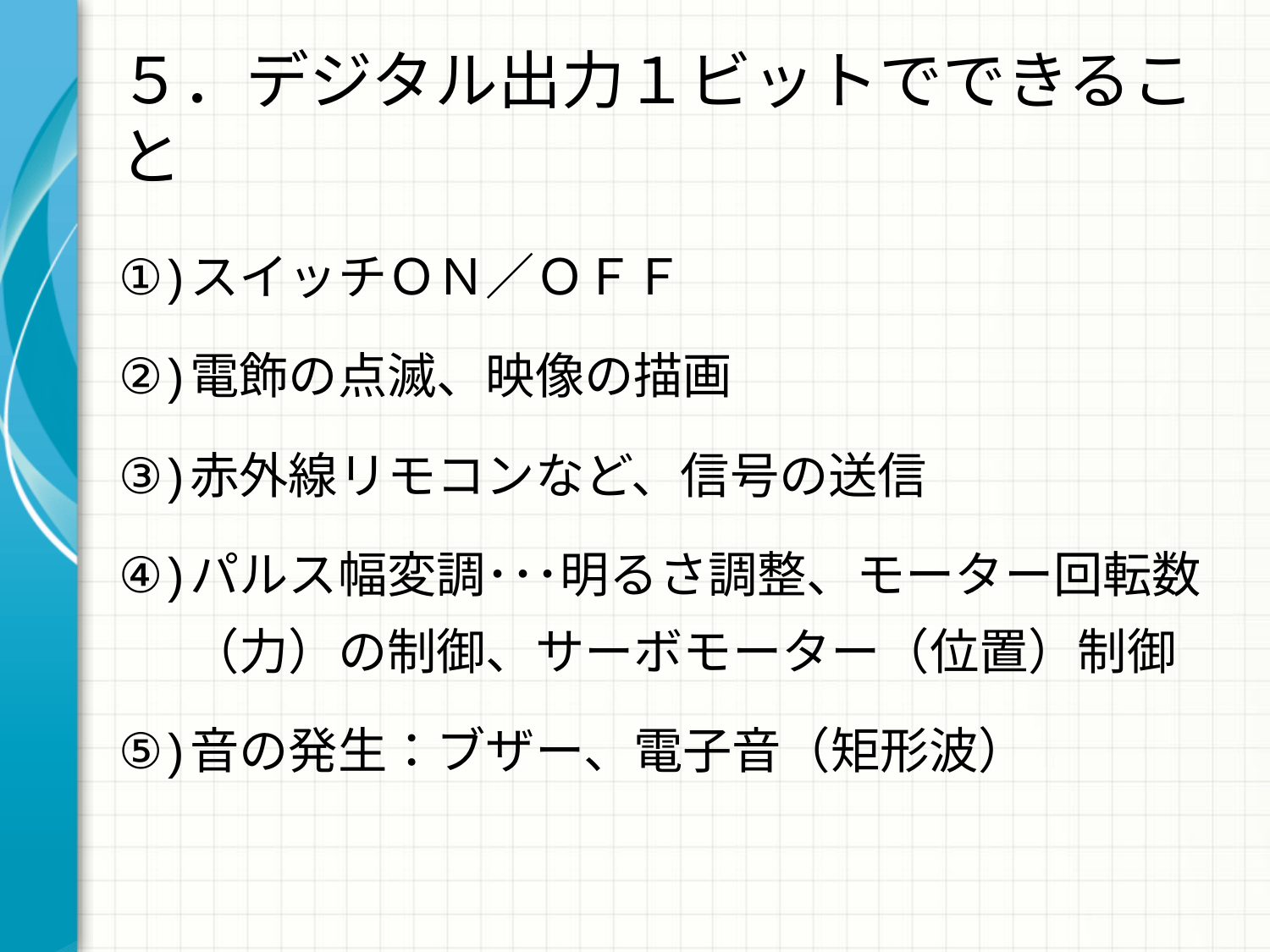

# ５．デジタル出力１ビットでできること
スイッチＯＮ／ＯＦＦ
電飾の点滅、映像の描画
赤外線リモコンなど、信号の送信
パルス幅変調･･･明るさ調整、モーター回転数（力）の制御、サーボモーター（位置）制御
音の発生：ブザー、電子音（矩形波）